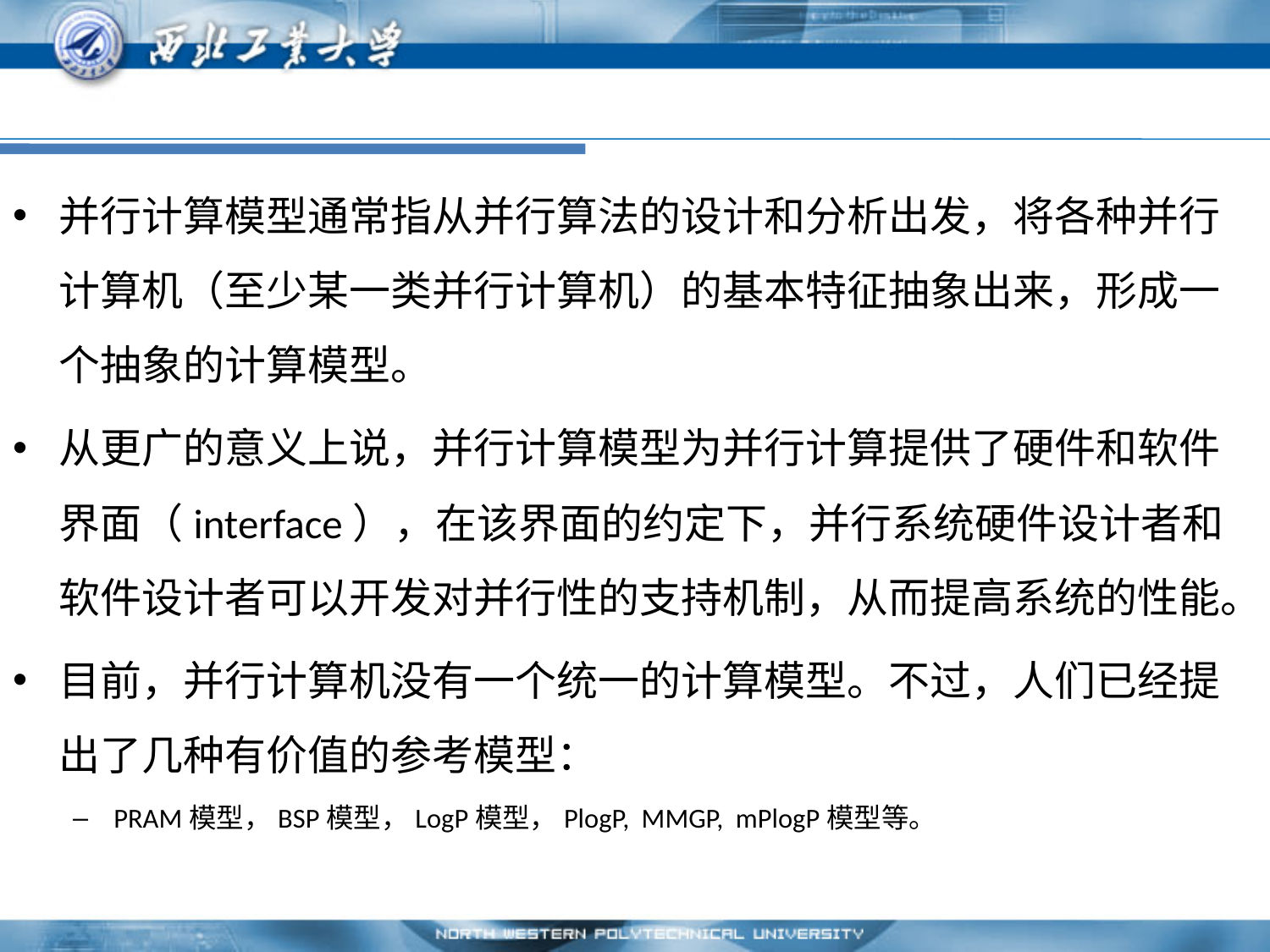

并行计算模型通常指从并行算法的设计和分析出发，将各种并行计算机（至少某一类并行计算机）的基本特征抽象出来，形成一个抽象的计算模型。
从更广的意义上说，并行计算模型为并行计算提供了硬件和软件界面（interface），在该界面的约定下，并行系统硬件设计者和软件设计者可以开发对并行性的支持机制，从而提高系统的性能。
目前，并行计算机没有一个统一的计算模型。不过，人们已经提出了几种有价值的参考模型：
PRAM模型，BSP模型，LogP模型，PlogP,  MMGP,  mPlogP模型等。